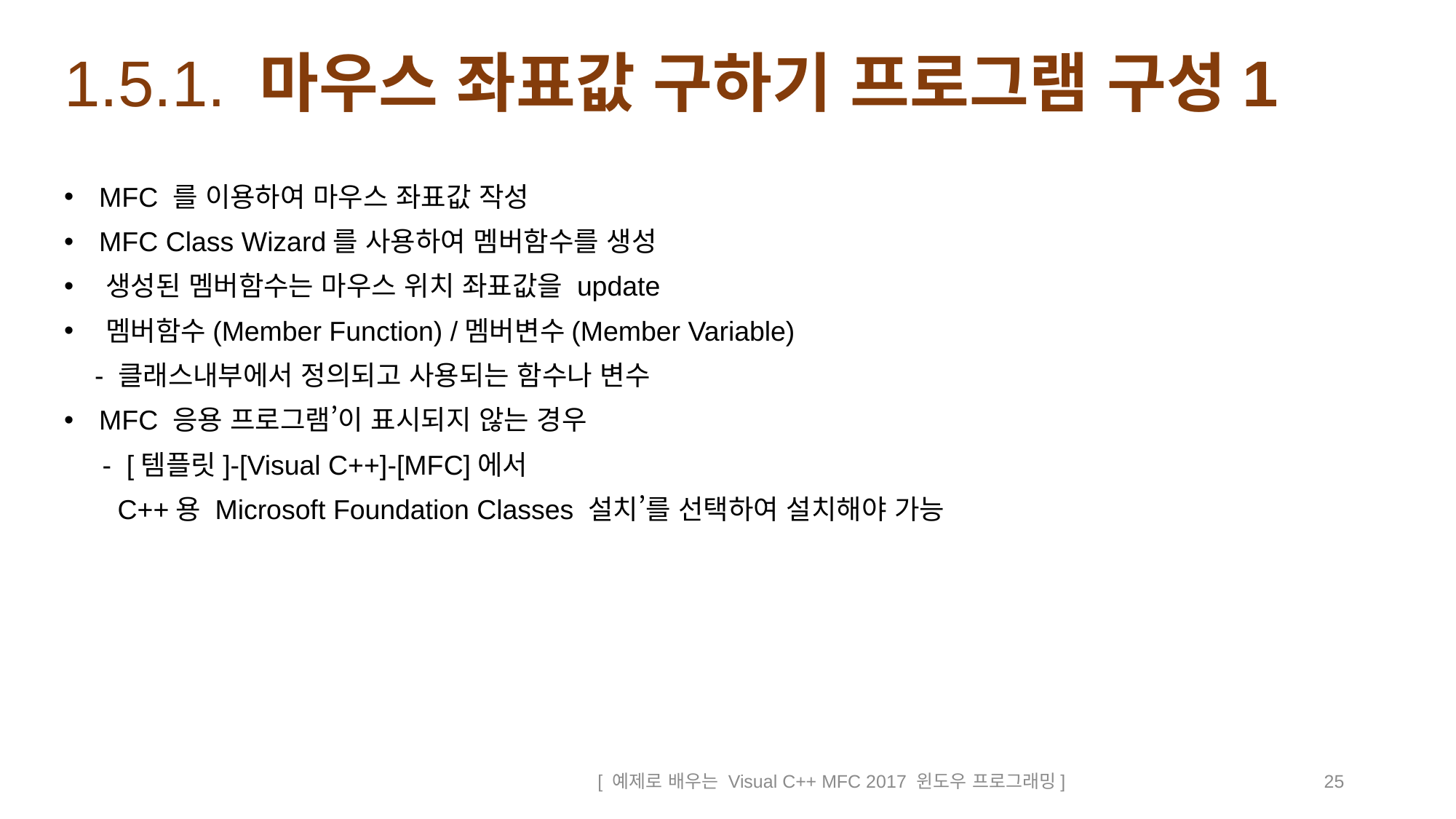

# 1.5.1. 마우스 좌표값 구하기 프로그램 구성1

 MFC 를 이용하여 마우스 좌표값 작성
 MFC Class Wizard를 사용하여 멤버함수를 생성
 생성된 멤버함수는 마우스 위치 좌표값을 update
 멤버함수(Member Function) /멤버변수(Member Variable)
    - 클래스내부에서 정의되고 사용되는 함수나 변수
 MFC 응용 프로그램’이 표시되지 않는 경우
     -  [템플릿]-[Visual C++]-[MFC]에서
       C++용 Microsoft Foundation Classes 설치’를 선택하여 설치해야 가능

[ 예제로 배우는 Visual C++ MFC 2017 윈도우 프로그래밍]
25